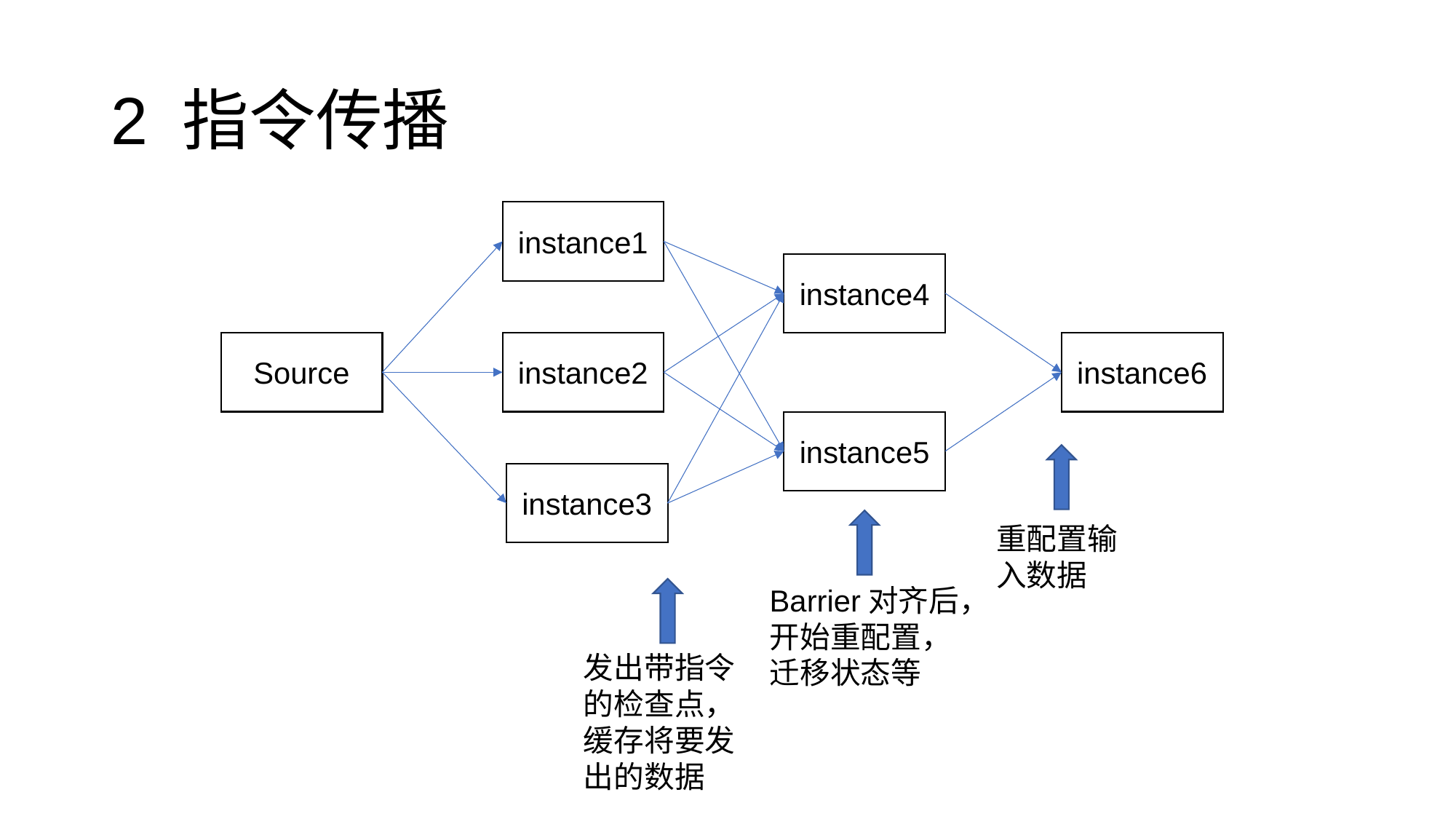

# 2 指令传播
instance1
instance4
instance6
Source
instance2
instance5

instance3

重配置输入数据
Barrier对齐后，开始重配置，迁移状态等

发出带指令的检查点，缓存将要发出的数据